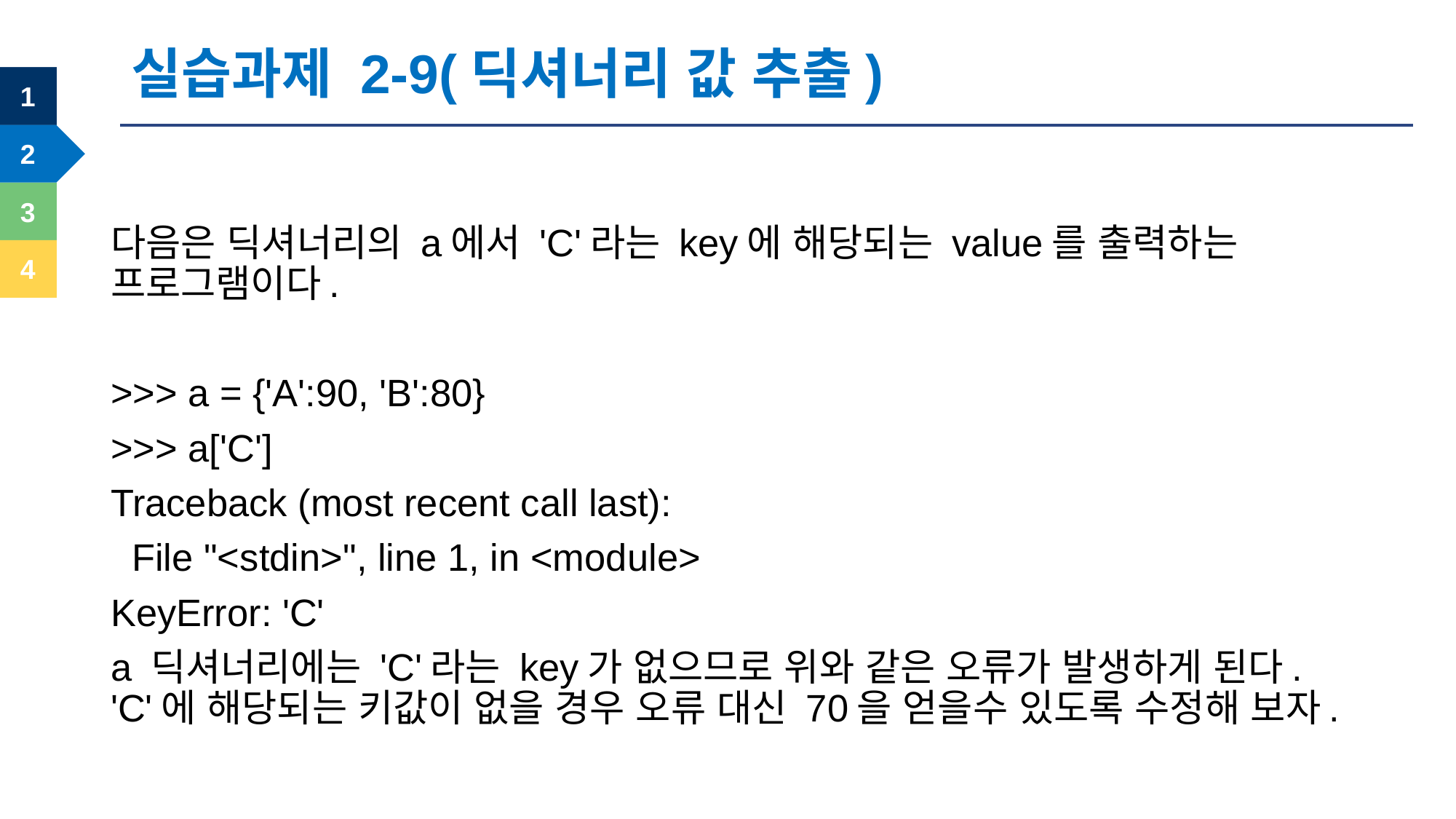

실습과제 2-9(딕셔너리 값 추출)
다음은 딕셔너리의 a에서 'C'라는 key에 해당되는 value를 출력하는 프로그램이다.

>>> a = {'A':90, 'B':80}
>>> a['C']
Traceback (most recent call last):
  File "<stdin>", line 1, in <module>
KeyError: 'C'
a 딕셔너리에는 'C'라는 key가 없으므로 위와 같은 오류가 발생하게 된다. 'C'에 해당되는 키값이 없을 경우 오류 대신 70을 얻을수 있도록 수정해 보자.